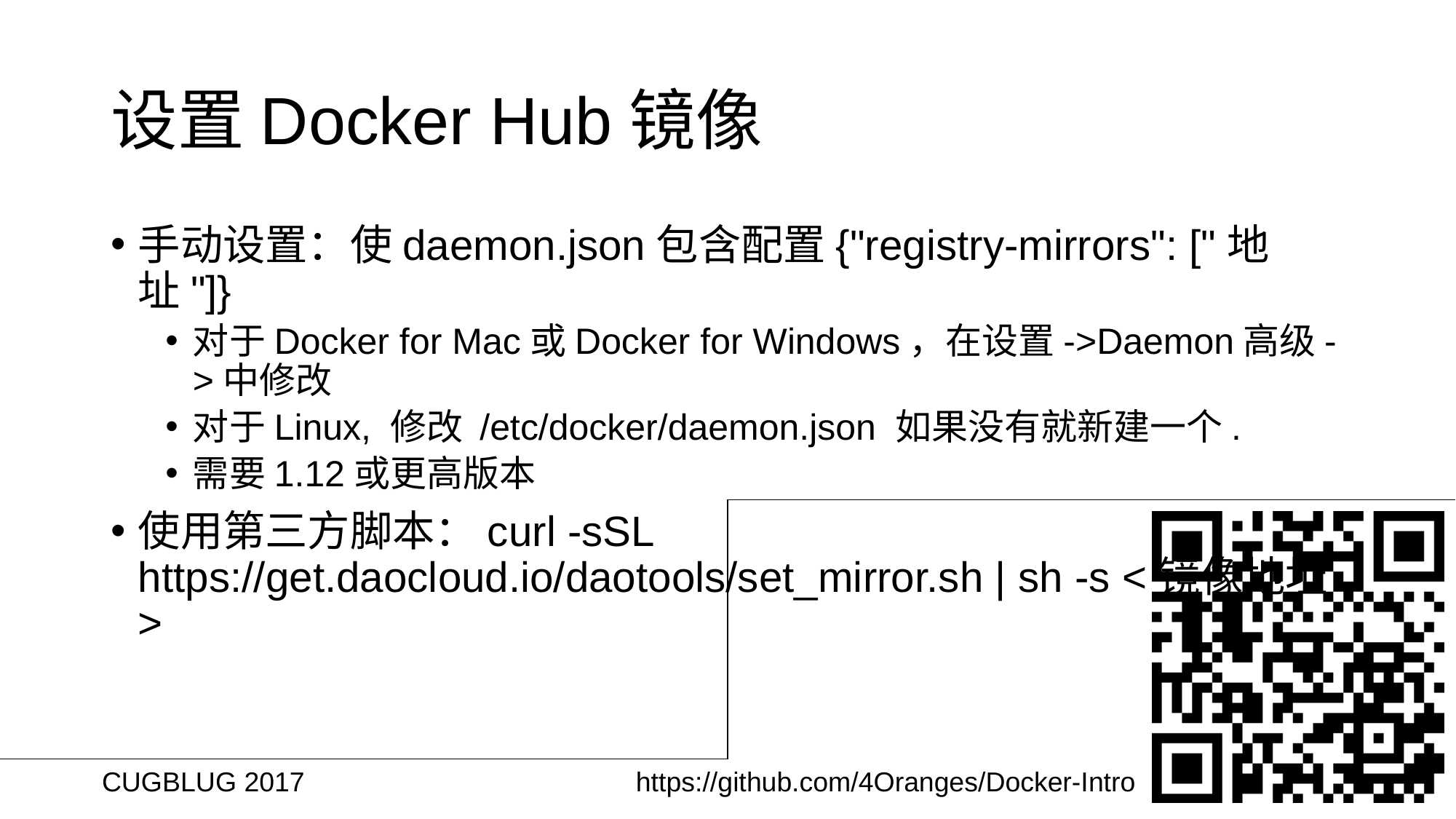

# 设置Docker Hub镜像
手动设置：使daemon.json包含配置{"registry-mirrors": ["地址"]}
对于Docker for Mac或Docker for Windows，在设置->Daemon高级->中修改
对于Linux, 修改 /etc/docker/daemon.json 如果没有就新建一个.
需要1.12或更高版本
使用第三方脚本：curl -sSL https://get.daocloud.io/daotools/set_mirror.sh | sh -s <镜像地址>